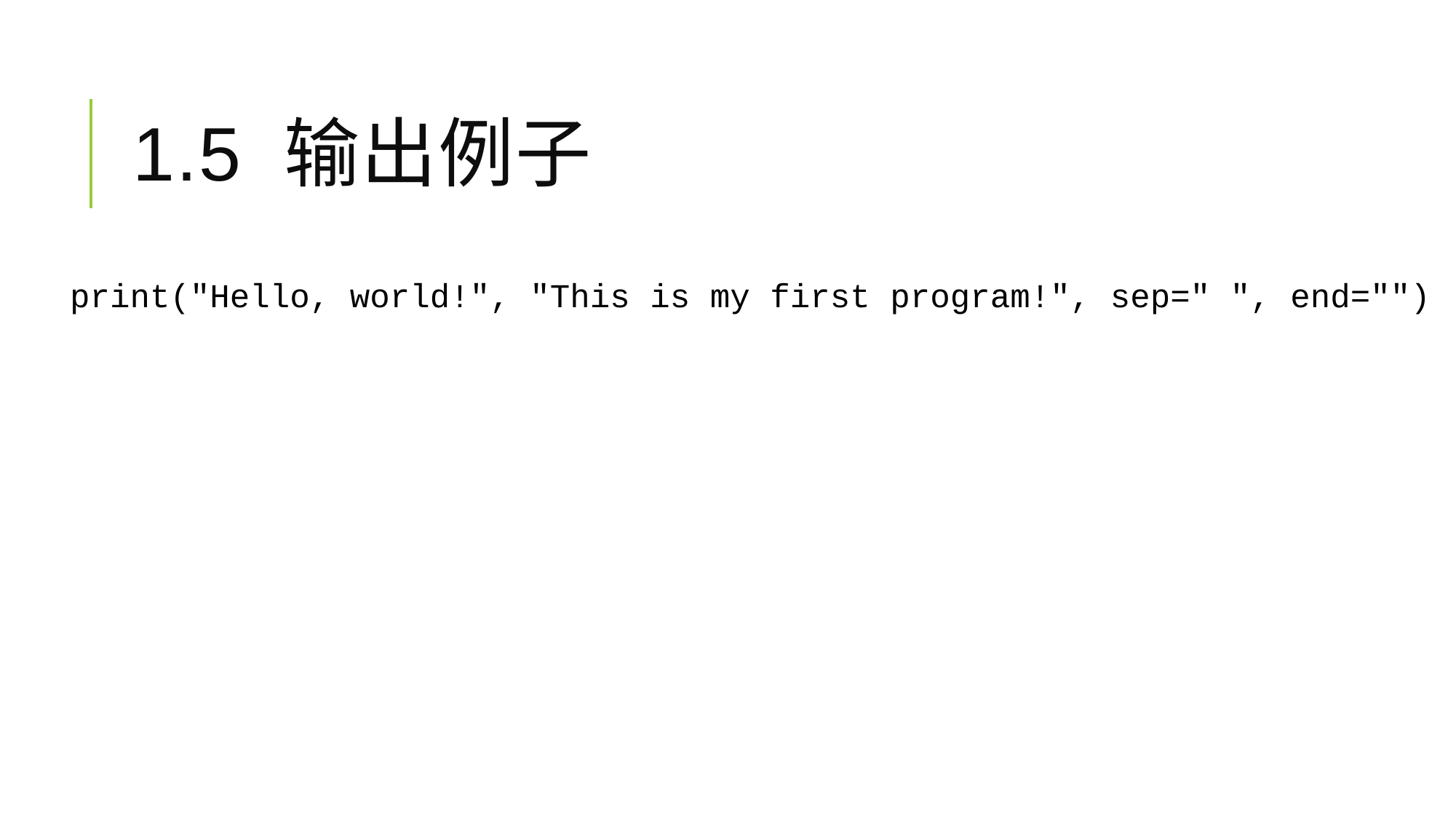

# 1.5 输出例子
print("Hello, world!", "This is my first program!", sep=" ", end="")